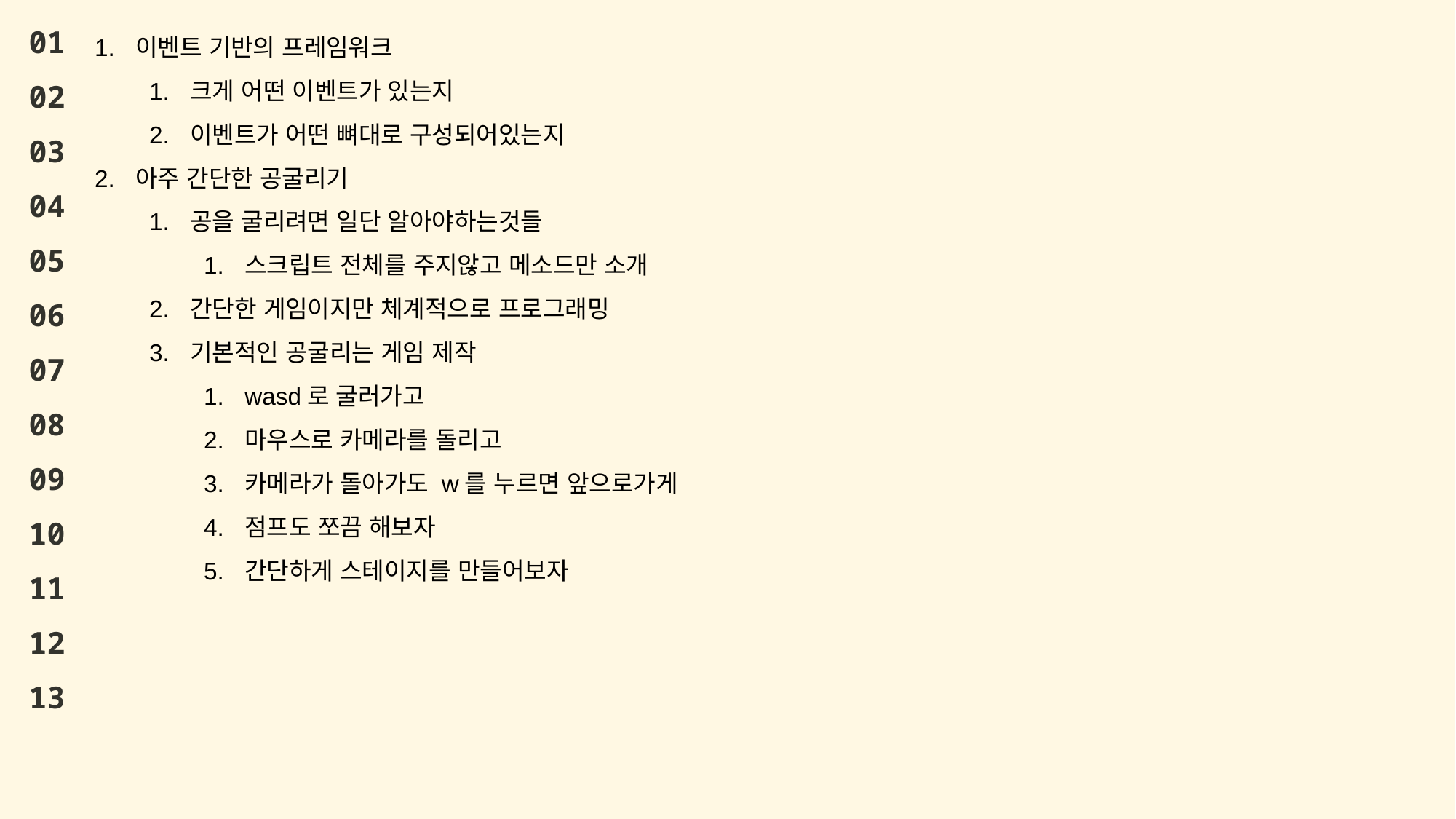

01
02
03
04
05
06
07
08
09
10
11
12
13
이벤트 기반의 프레임워크
크게 어떤 이벤트가 있는지
이벤트가 어떤 뼈대로 구성되어있는지
아주 간단한 공굴리기
공을 굴리려면 일단 알아야하는것들
스크립트 전체를 주지않고 메소드만 소개
간단한 게임이지만 체계적으로 프로그래밍
기본적인 공굴리는 게임 제작
wasd로 굴러가고
마우스로 카메라를 돌리고
카메라가 돌아가도 w를 누르면 앞으로가게
점프도 쪼끔 해보자
간단하게 스테이지를 만들어보자